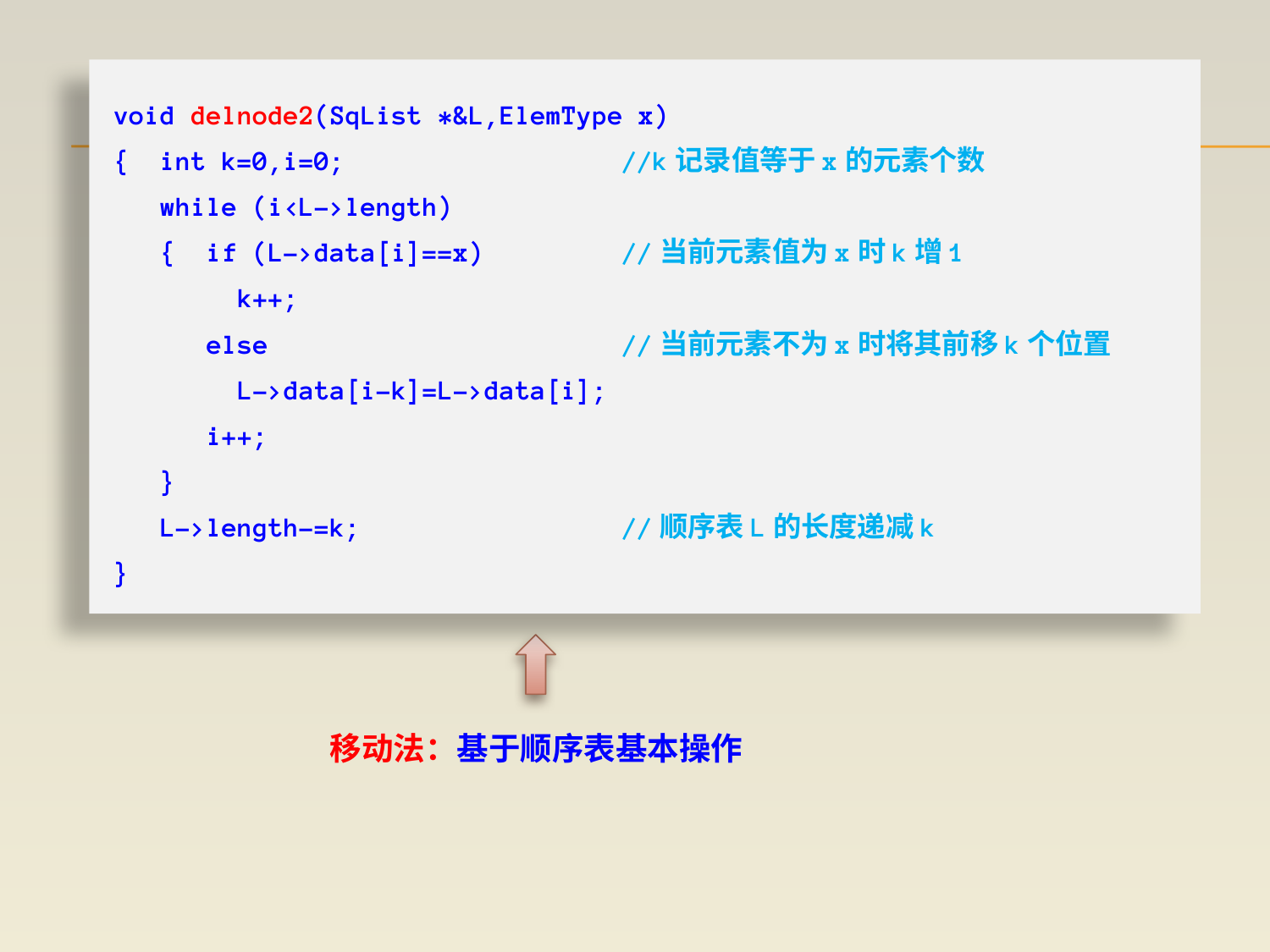

void delnode2(SqList *&L,ElemType x)
{  int k=0,i=0;			//k记录值等于x的元素个数
   while (i<L->length)
   {  if (L->data[i]==x)		//当前元素值为x时k增1
        k++;
      else			//当前元素不为x时将其前移k个位置
        L->data[i-k]=L->data[i];
      i++;
   }
   L->length-=k;			//顺序表L的长度递减k
}

移动法：基于顺序表基本操作